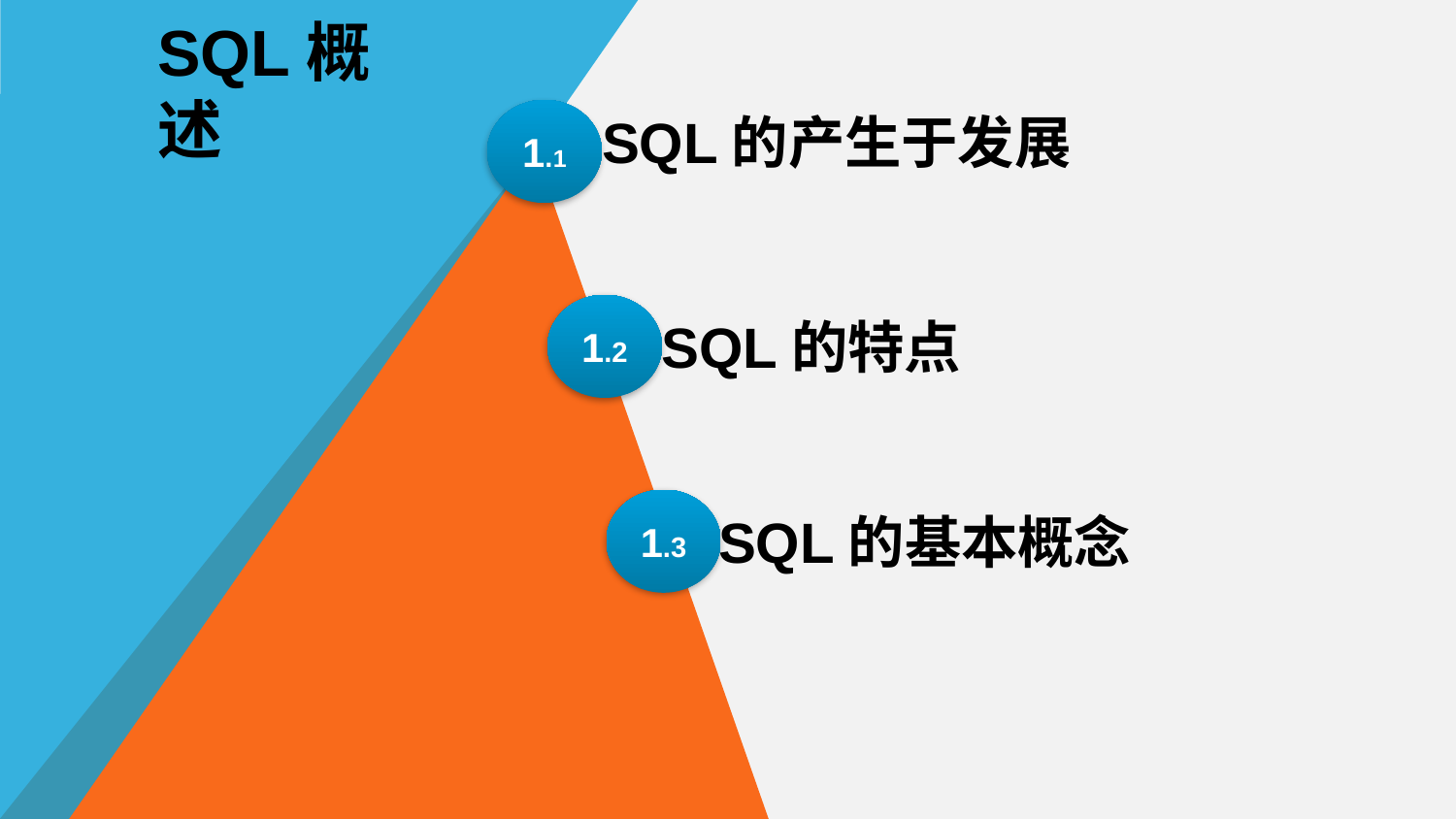

SQL概述
SQL的产生于发展
1.1
1.2
SQL的特点
1.3
SQL的基本概念